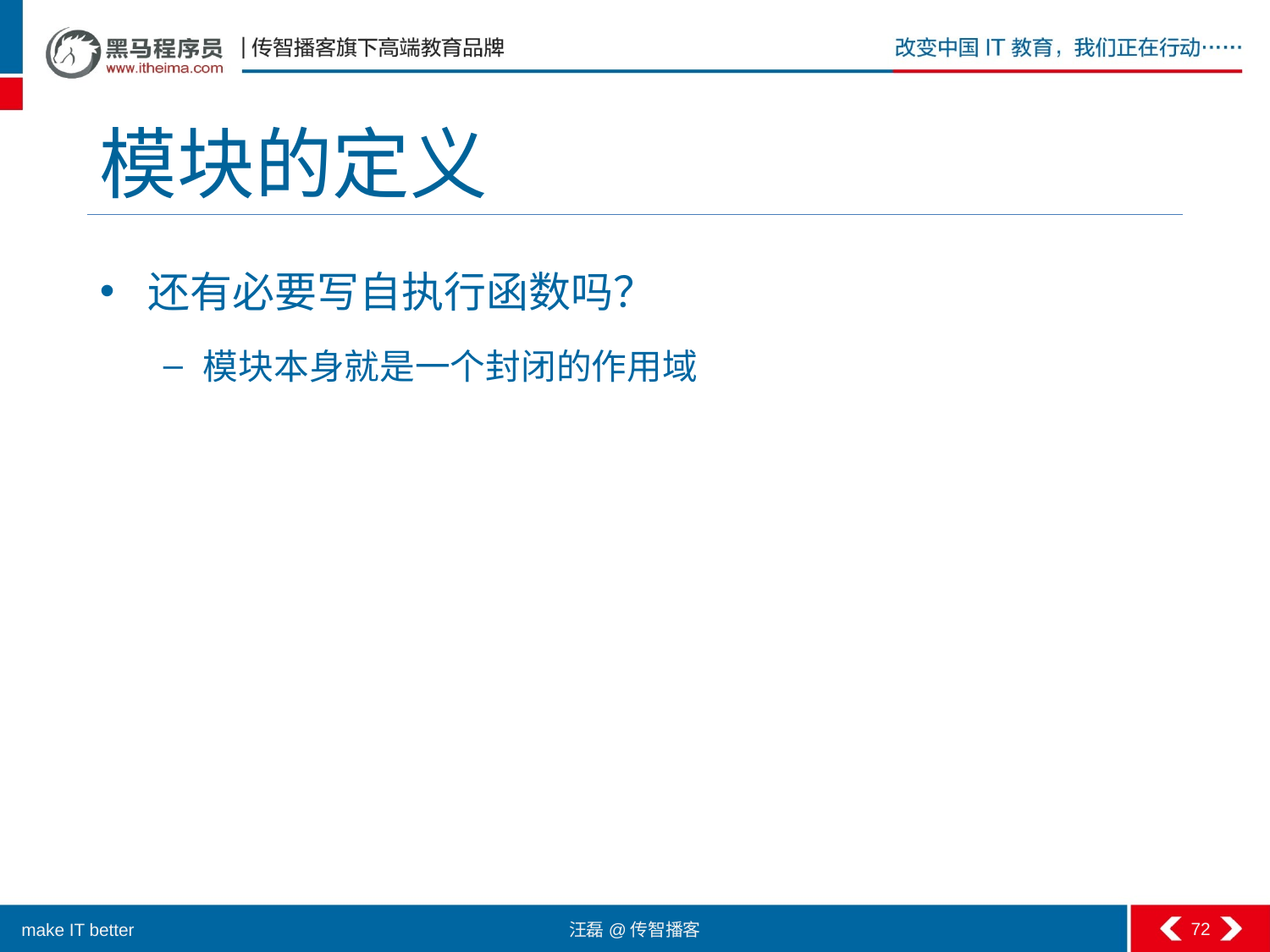

# 模块的定义
还有必要写自执行函数吗？
模块本身就是一个封闭的作用域

72
汪磊@传智播客
make IT better